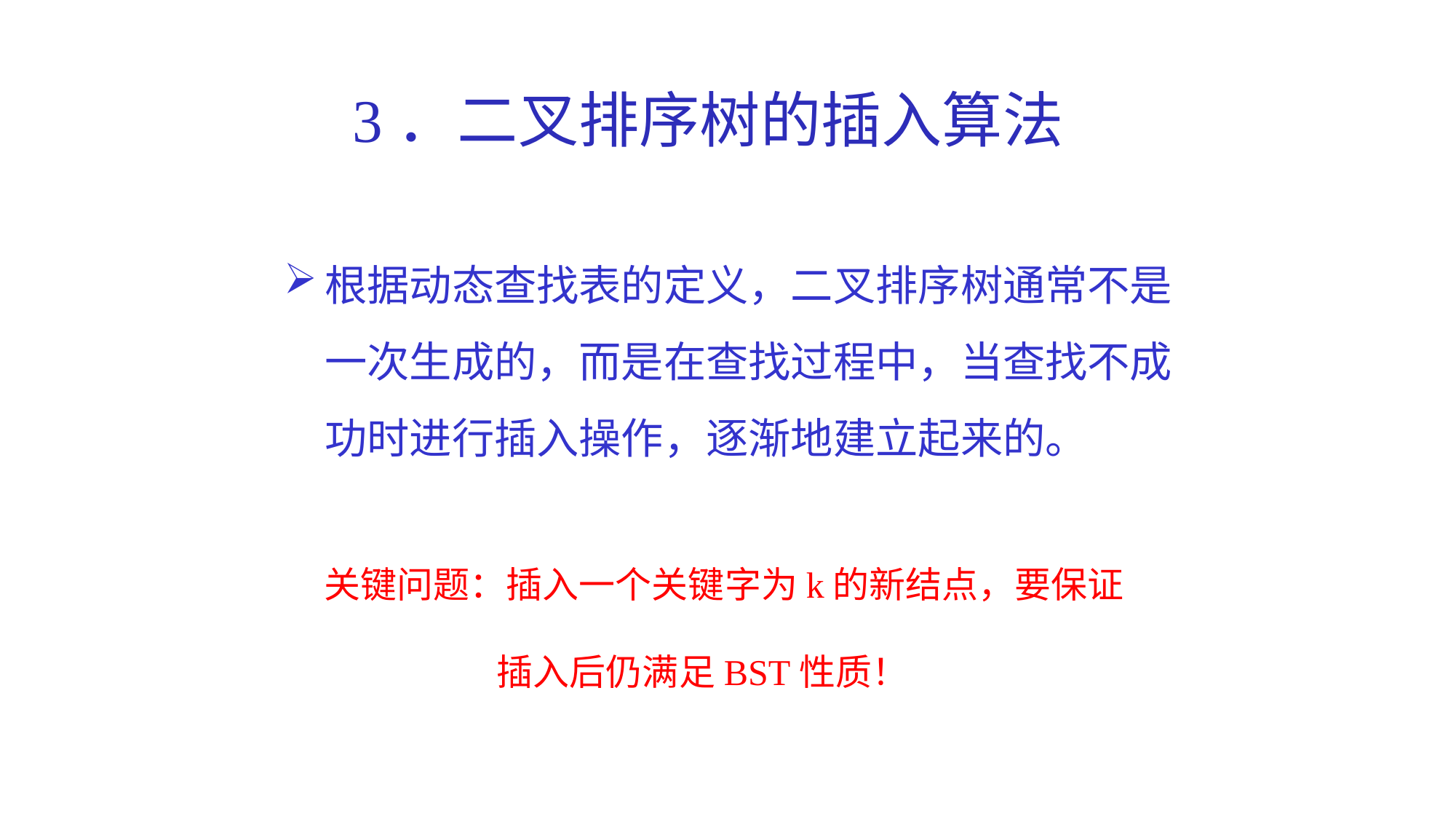

# 3．二叉排序树的插入算法
根据动态查找表的定义，二叉排序树通常不是一次生成的，而是在查找过程中，当查找不成功时进行插入操作，逐渐地建立起来的。
关键问题：插入一个关键字为k的新结点，要保证
                    插入后仍满足BST性质！